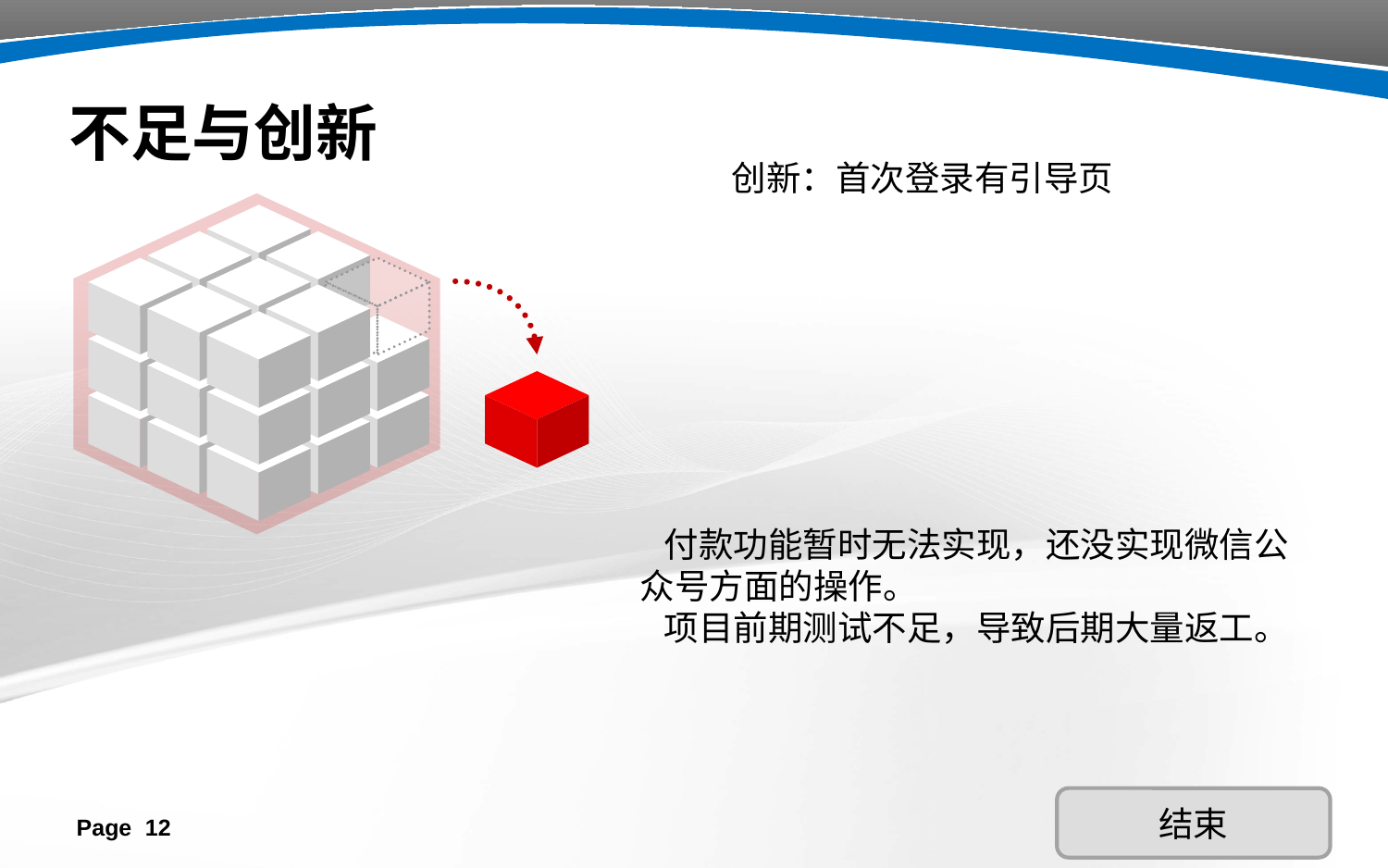

# 不足与创新
创新：首次登录有引导页

  付款功能暂时无法实现，还没实现微信公众号方面的操作。
  项目前期测试不足，导致后期大量返工。
结束
Page  12